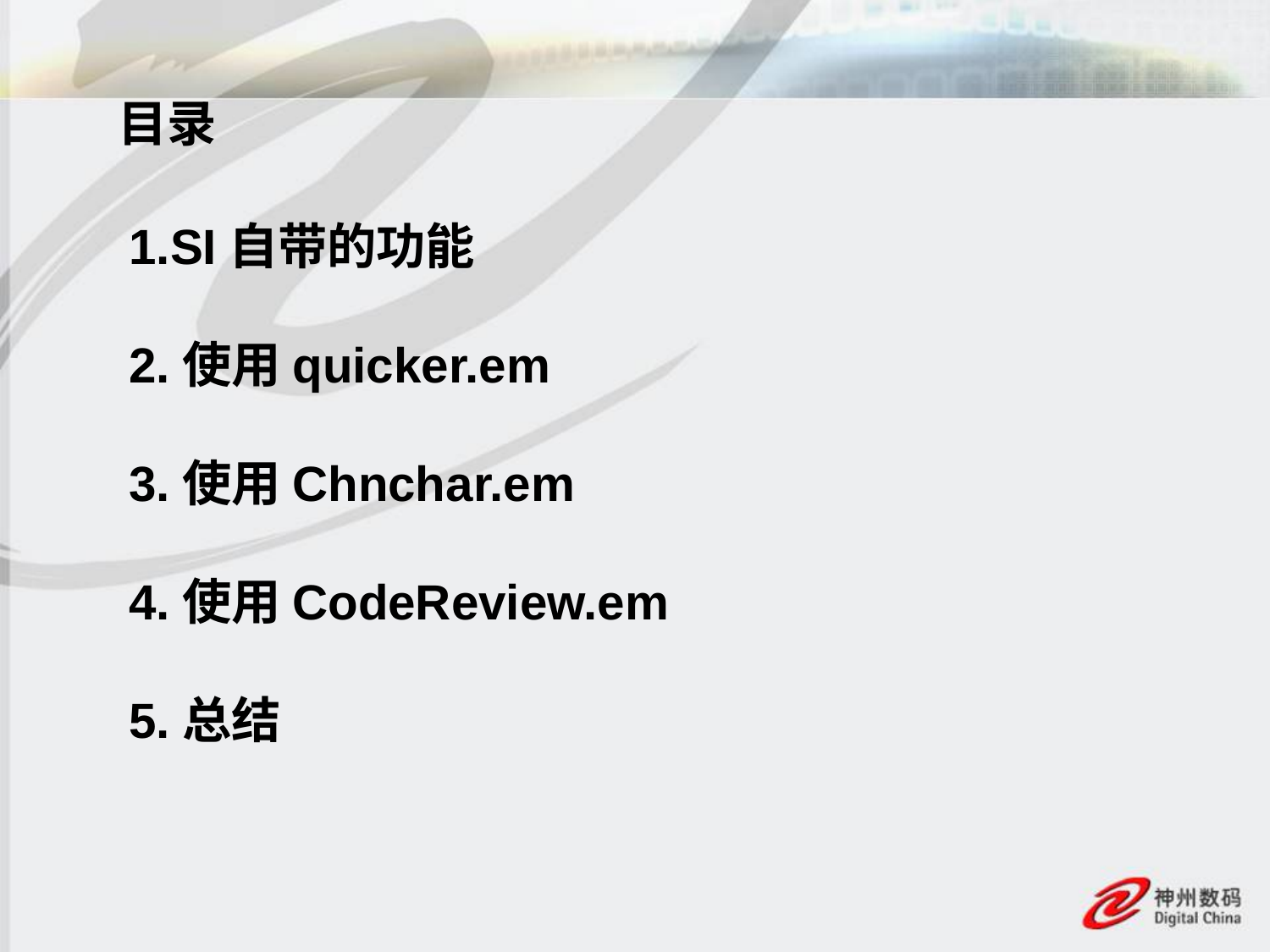

目录
# 1.SI自带的功能 2.使用quicker.em 3.使用Chnchar.em 4.使用CodeReview.em 5.总结